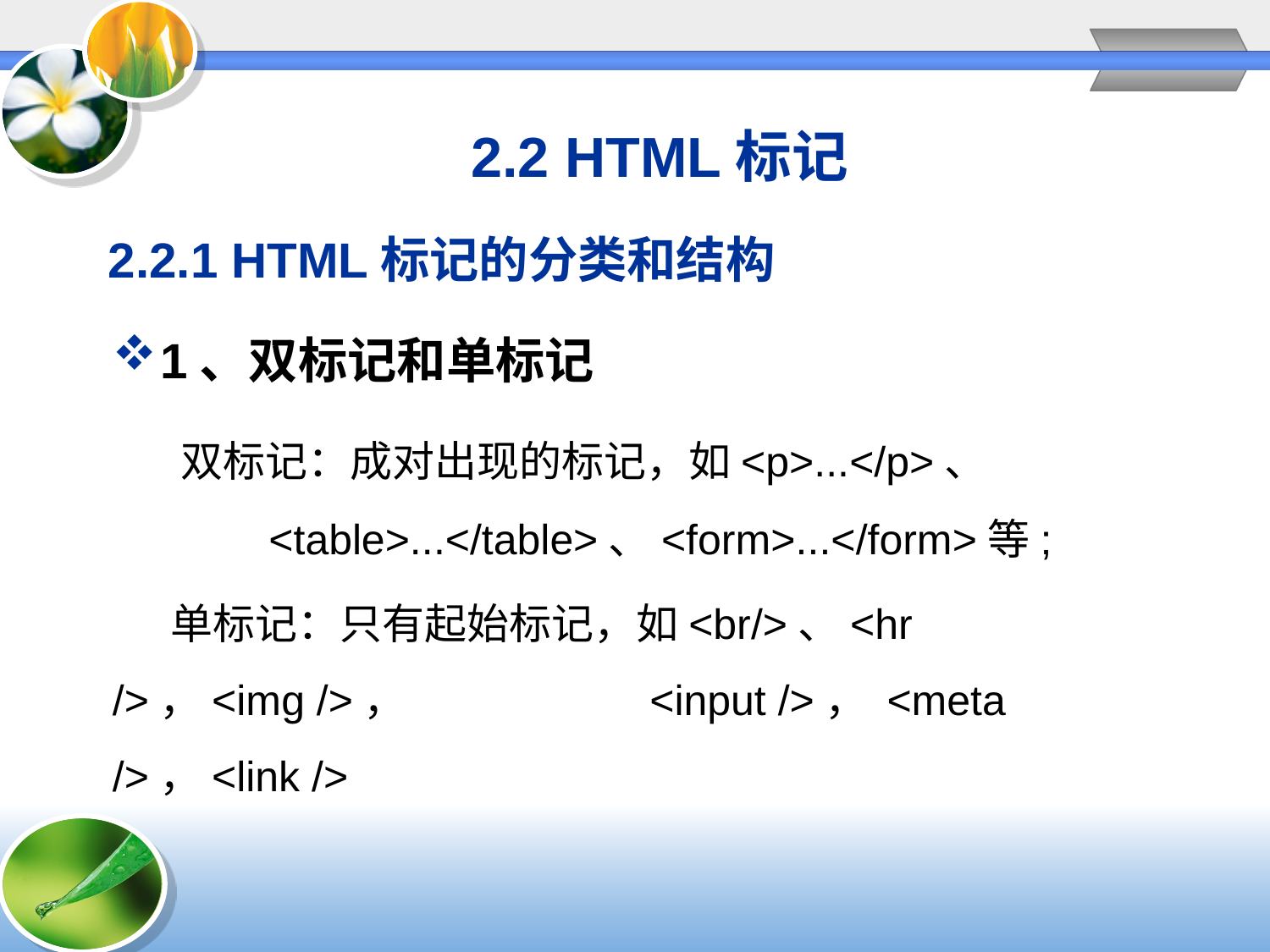

# 2.2 HTML标记
2.2.1 HTML标记的分类和结构
1、双标记和单标记
     双标记：成对出现的标记，如<p>...</p>、			  <table>...</table>、<form>...</form>等;
     单标记：只有起始标记，如<br/>、<hr />，<img />， 		  <input />， <meta />，<link />